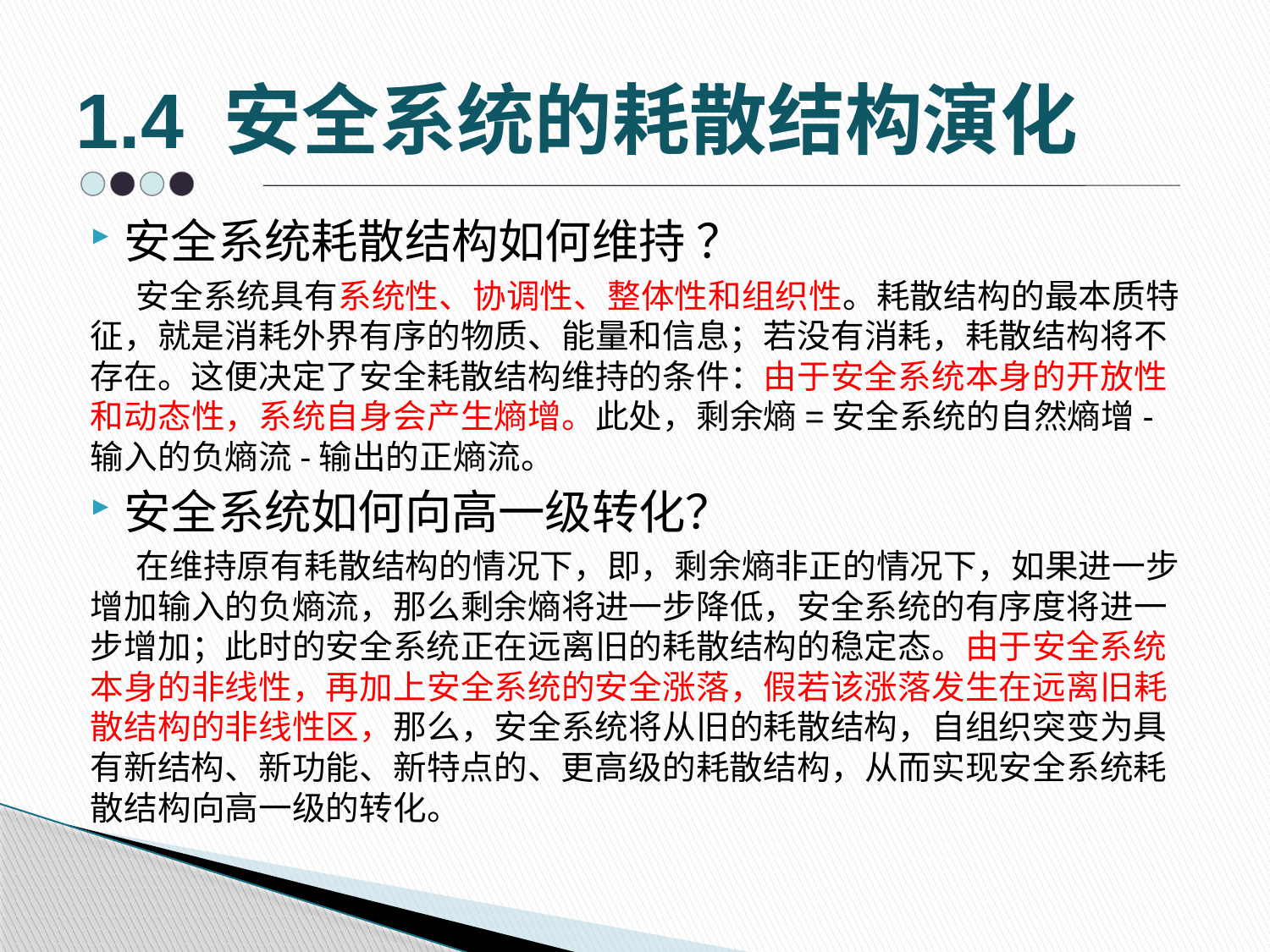

# 1.4 安全系统的耗散结构演化

安全系统耗散结构如何维持 ？
     安全系统具有系统性、协调性、整体性和组织性。耗散结构的最本质特征，就是消耗外界有序的物质、能量和信息；若没有消耗，耗散结构将不存在。这便决定了安全耗散结构维持的条件：由于安全系统本身的开放性和动态性，系统自身会产生熵增。此处，剩余熵=安全系统的自然熵增-输入的负熵流-输出的正熵流。
安全系统如何向高一级转化？
     在维持原有耗散结构的情况下，即，剩余熵非正的情况下，如果进一步增加输入的负熵流，那么剩余熵将进一步降低，安全系统的有序度将进一步增加；此时的安全系统正在远离旧的耗散结构的稳定态。由于安全系统本身的非线性，再加上安全系统的安全涨落，假若该涨落发生在远离旧耗散结构的非线性区，那么，安全系统将从旧的耗散结构，自组织突变为具有新结构、新功能、新特点的、更高级的耗散结构，从而实现安全系统耗散结构向高一级的转化。